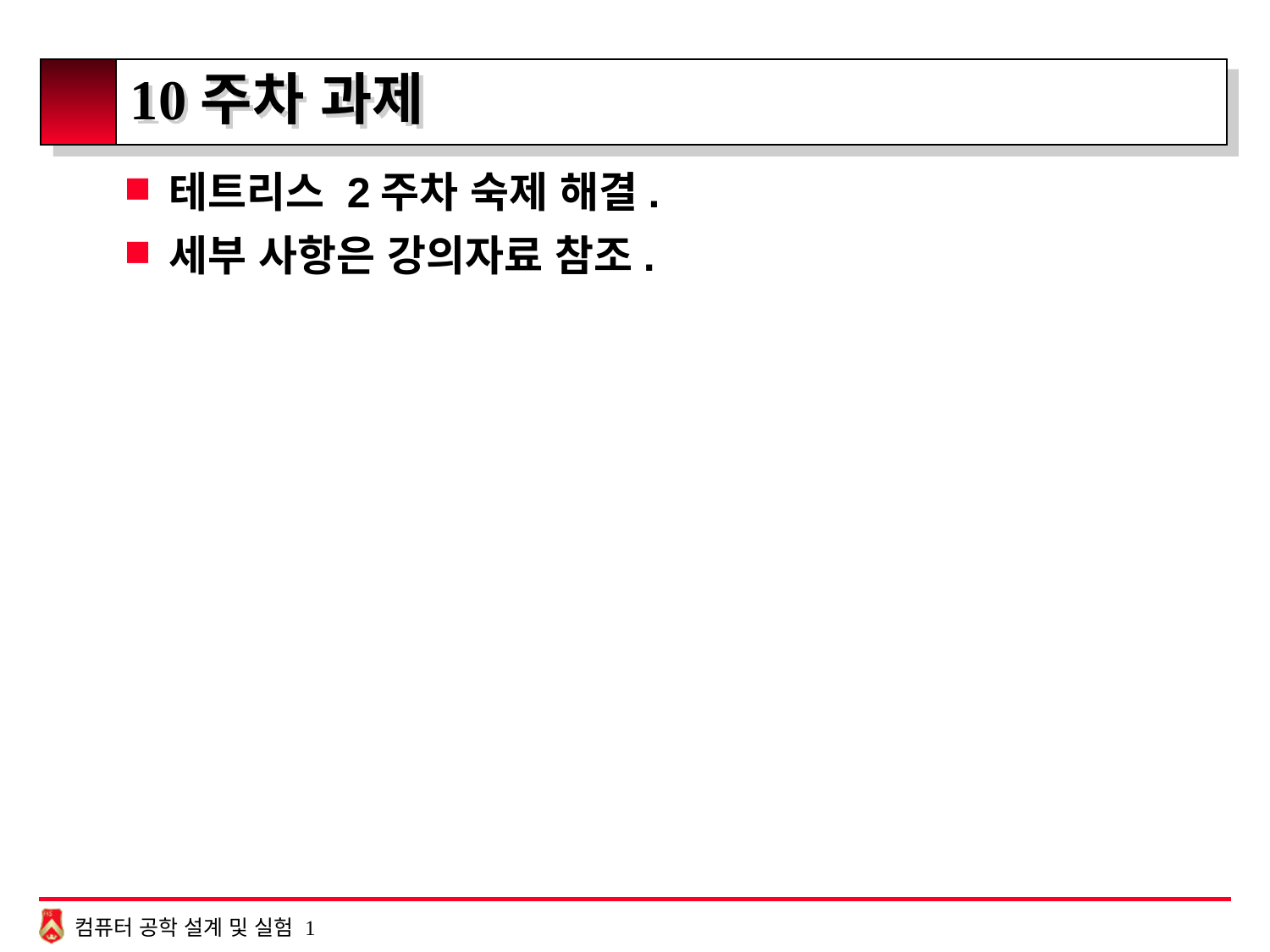

# 10주차 과제
테트리스 2주차 숙제 해결.
세부 사항은 강의자료 참조.